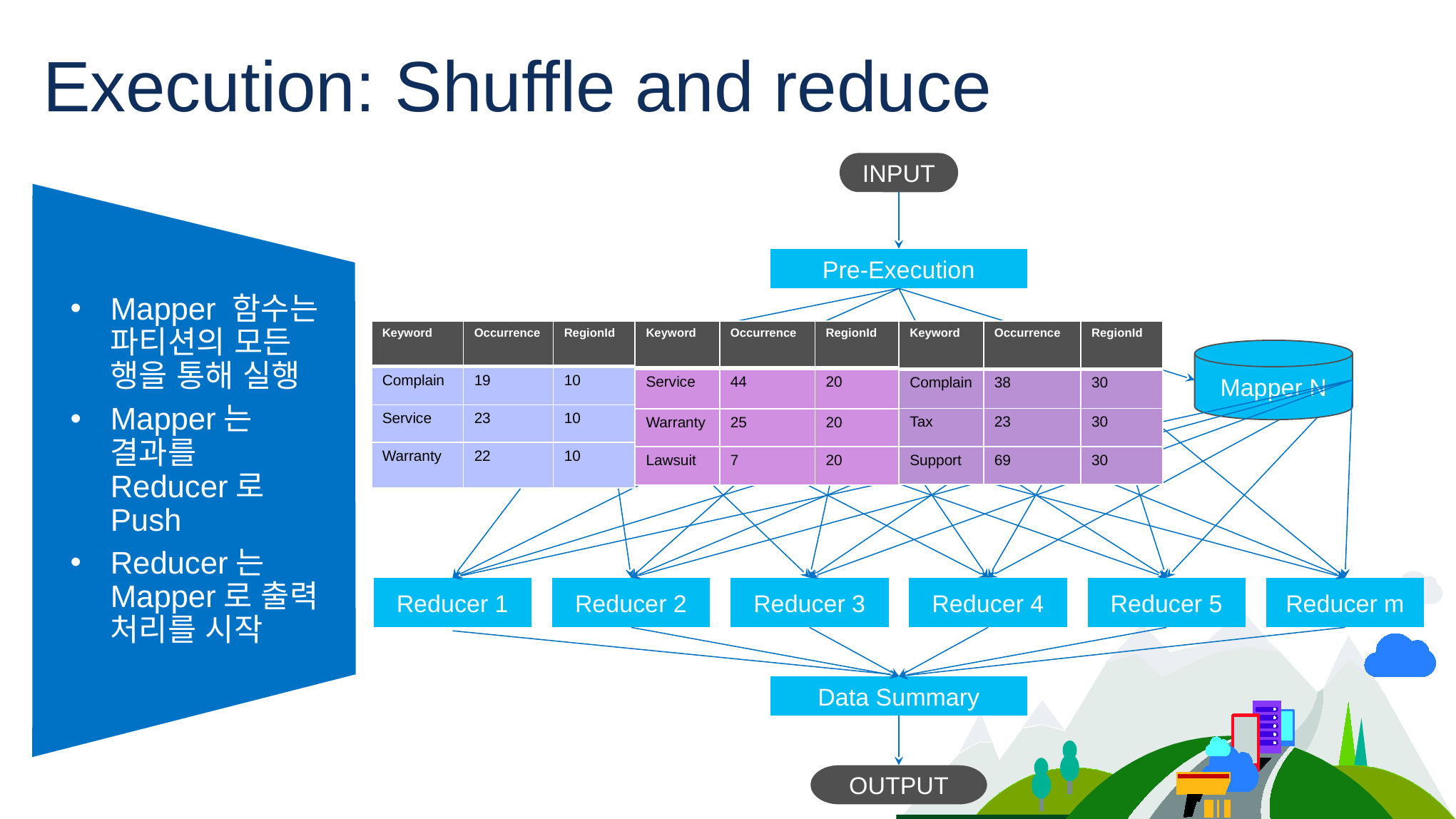

# Execution: Shuffle and reduce
INPUT
Mapper 함수는 파티션의 모든 행을 통해 실행
Mapper는 결과를 Reducer로 Push
Reducer는 Mapper로 출력 처리를 시작
Pre-Execution
| Keyword | Occurrence | RegionId |
| --- | --- | --- |
| Service | 44 | 20 |
| Warranty | 25 | 20 |
| Lawsuit | 7 | 20 |
| Keyword | Occurrence | RegionId |
| --- | --- | --- |
| Complain | 38 | 30 |
| Tax | 23 | 30 |
| Support | 69 | 30 |
| Keyword | Occurrence | RegionId |
| --- | --- | --- |
| Complain | 19 | 10 |
| Service | 23 | 10 |
| Warranty | 22 | 10 |
Mapper 2
Mapper 3
Mapper 1
Mapper N
| Complain | 19 | 10 |
| --- | --- | --- |
| Service | 44 | 20 |
| --- | --- | --- |
| Complain | 38 | 30 |
| --- | --- | --- |
| Service | 23 | 10 |
| --- | --- | --- |
| Warranty | 25 | 20 |
| --- | --- | --- |
| Tax | 23 | 30 |
| --- | --- | --- |
| Lawsuit | 7 | 20 |
| --- | --- | --- |
| Support | 69 | 30 |
| --- | --- | --- |
| Warranty | 22 | 10 |
| --- | --- | --- |
Reducer 1
Reducer 2
Reducer 3
Reducer 4
Reducer 5
Reducer m
Data Summary
OUTPUT